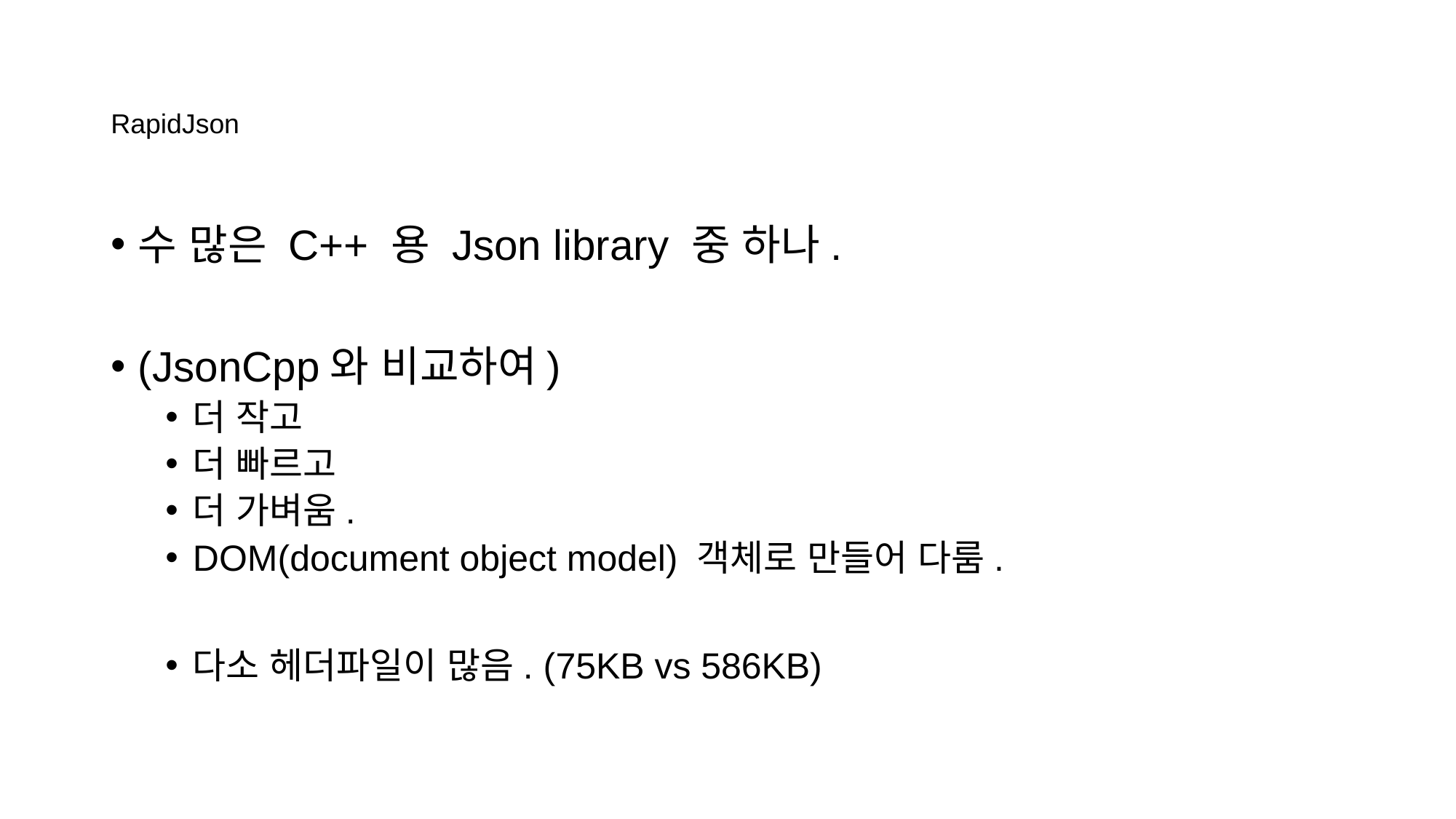

# RapidJson
수 많은 C++ 용 Json library 중 하나.

(JsonCpp와 비교하여)
더 작고
더 빠르고
더 가벼움.
DOM(document object model) 객체로 만들어 다룸.

다소 헤더파일이 많음. (75KB vs 586KB)